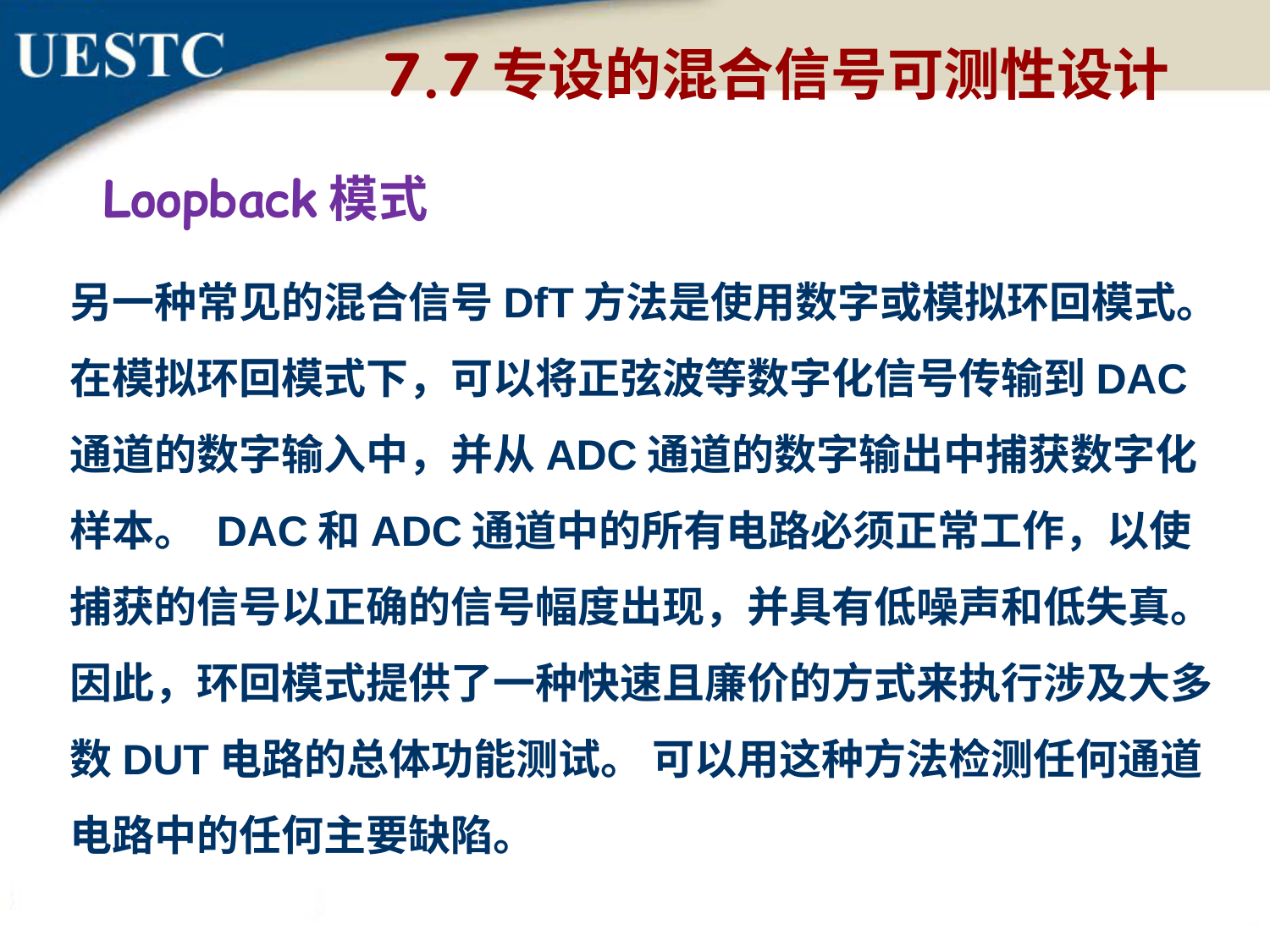

7.7专设的混合信号可测性设计
Loopback模式
另一种常见的混合信号DfT方法是使用数字或模拟环回模式。
在模拟环回模式下，可以将正弦波等数字化信号传输到DAC通道的数字输入中，并从ADC通道的数字输出中捕获数字化样本。 DAC和ADC通道中的所有电路必须正常工作，以使捕获的信号以正确的信号幅度出现，并具有低噪声和低失真。 因此，环回模式提供了一种快速且廉价的方式来执行涉及大多数DUT电路的总体功能测试。 可以用这种方法检测任何通道电路中的任何主要缺陷。